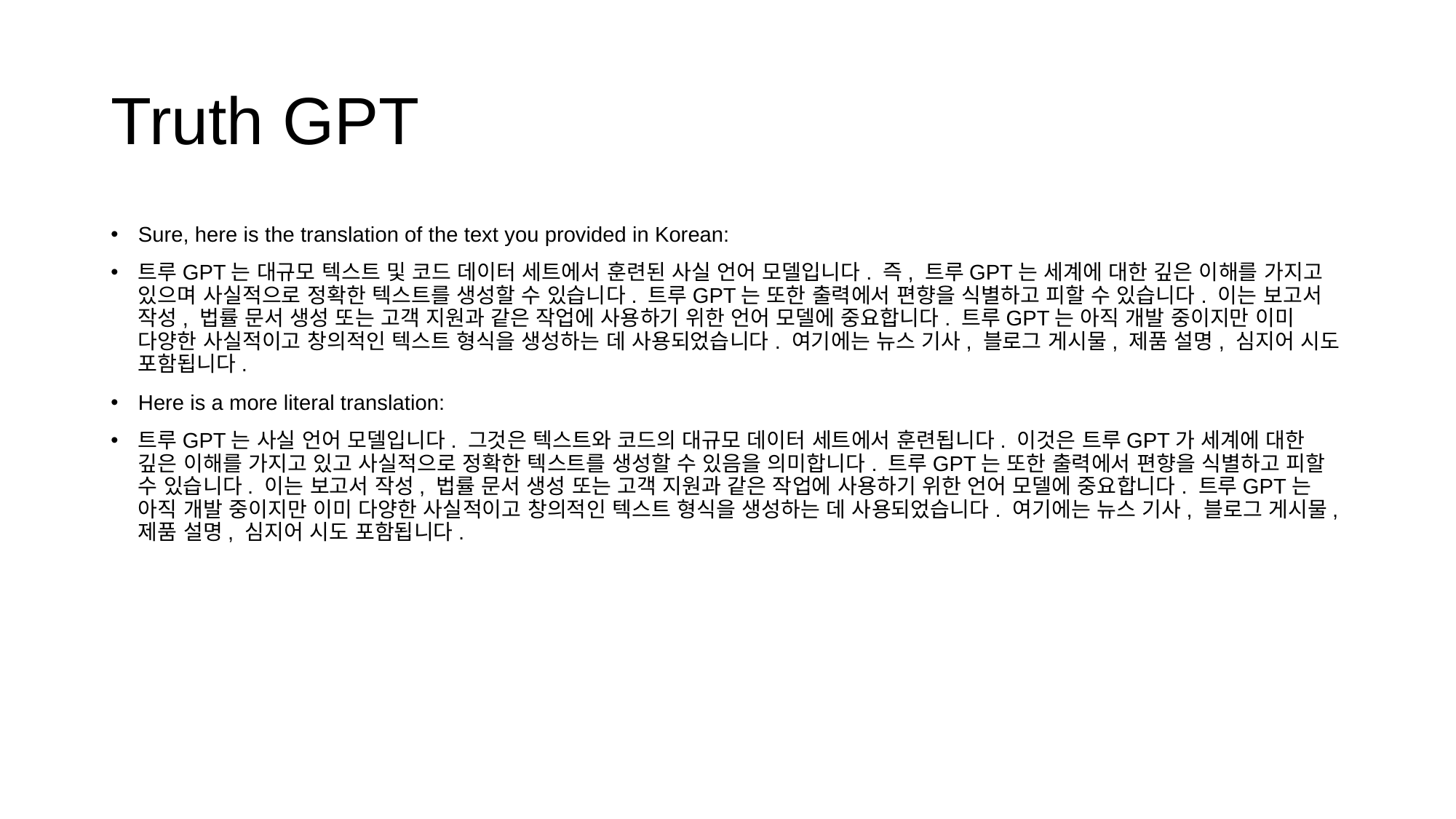

# Truth GPT
Sure, here is the translation of the text you provided in Korean:
트루GPT는 대규모 텍스트 및 코드 데이터 세트에서 훈련된 사실 언어 모델입니다. 즉, 트루GPT는 세계에 대한 깊은 이해를 가지고 있으며 사실적으로 정확한 텍스트를 생성할 수 있습니다. 트루GPT는 또한 출력에서 편향을 식별하고 피할 수 있습니다. 이는 보고서 작성, 법률 문서 생성 또는 고객 지원과 같은 작업에 사용하기 위한 언어 모델에 중요합니다. 트루GPT는 아직 개발 중이지만 이미 다양한 사실적이고 창의적인 텍스트 형식을 생성하는 데 사용되었습니다. 여기에는 뉴스 기사, 블로그 게시물, 제품 설명, 심지어 시도 포함됩니다.
Here is a more literal translation:
트루GPT는 사실 언어 모델입니다. 그것은 텍스트와 코드의 대규모 데이터 세트에서 훈련됩니다. 이것은 트루GPT가 세계에 대한 깊은 이해를 가지고 있고 사실적으로 정확한 텍스트를 생성할 수 있음을 의미합니다. 트루GPT는 또한 출력에서 편향을 식별하고 피할 수 있습니다. 이는 보고서 작성, 법률 문서 생성 또는 고객 지원과 같은 작업에 사용하기 위한 언어 모델에 중요합니다. 트루GPT는 아직 개발 중이지만 이미 다양한 사실적이고 창의적인 텍스트 형식을 생성하는 데 사용되었습니다. 여기에는 뉴스 기사, 블로그 게시물, 제품 설명, 심지어 시도 포함됩니다.